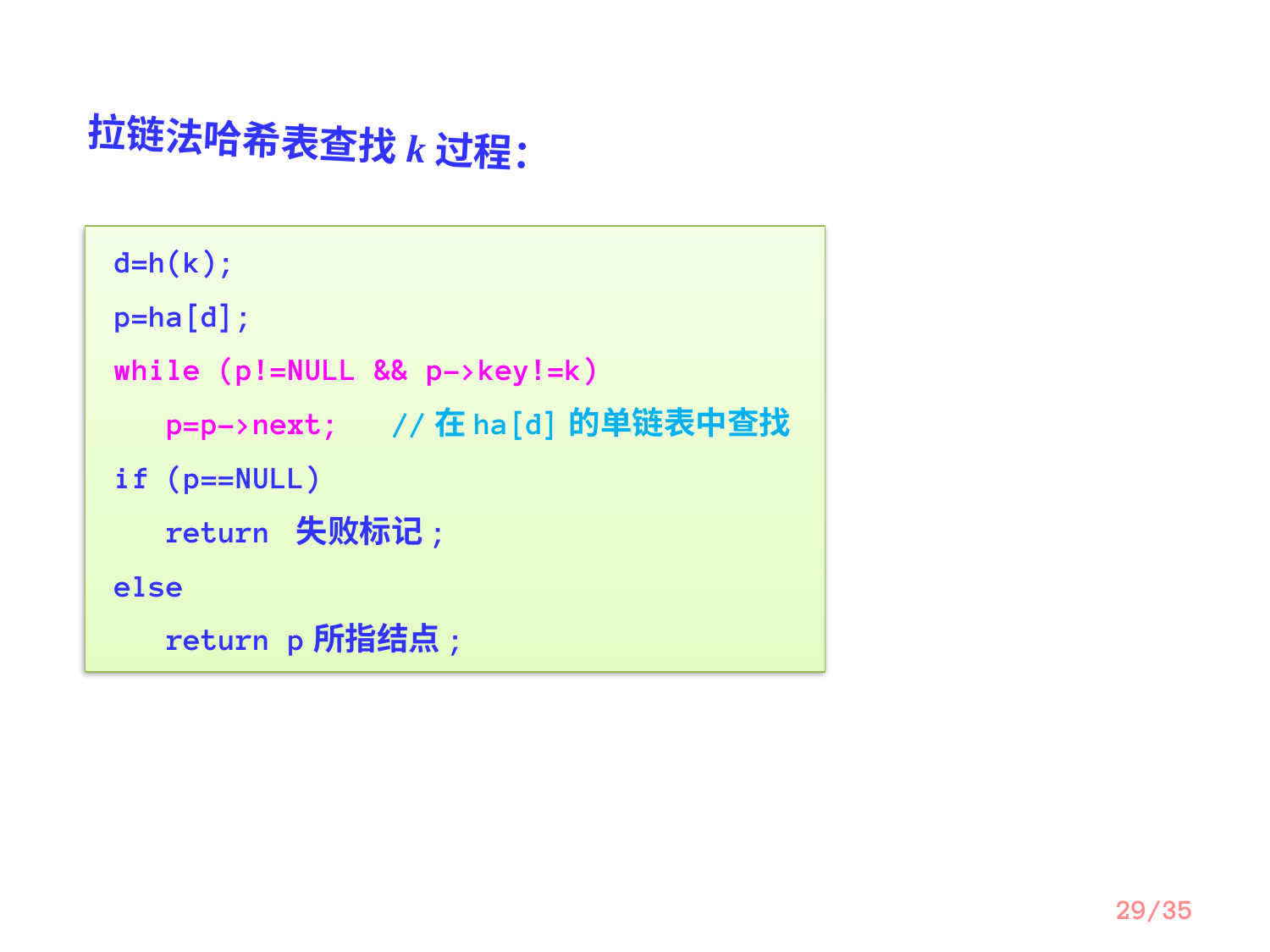

拉链法哈希表查找k过程：
d=h(k);
p=ha[d];
while (p!=NULL && p->key!=k)
   p=p->next;   //在ha[d]的单链表中查找
if (p==NULL)
   return 失败标记;
else
   return p所指结点;
29/35